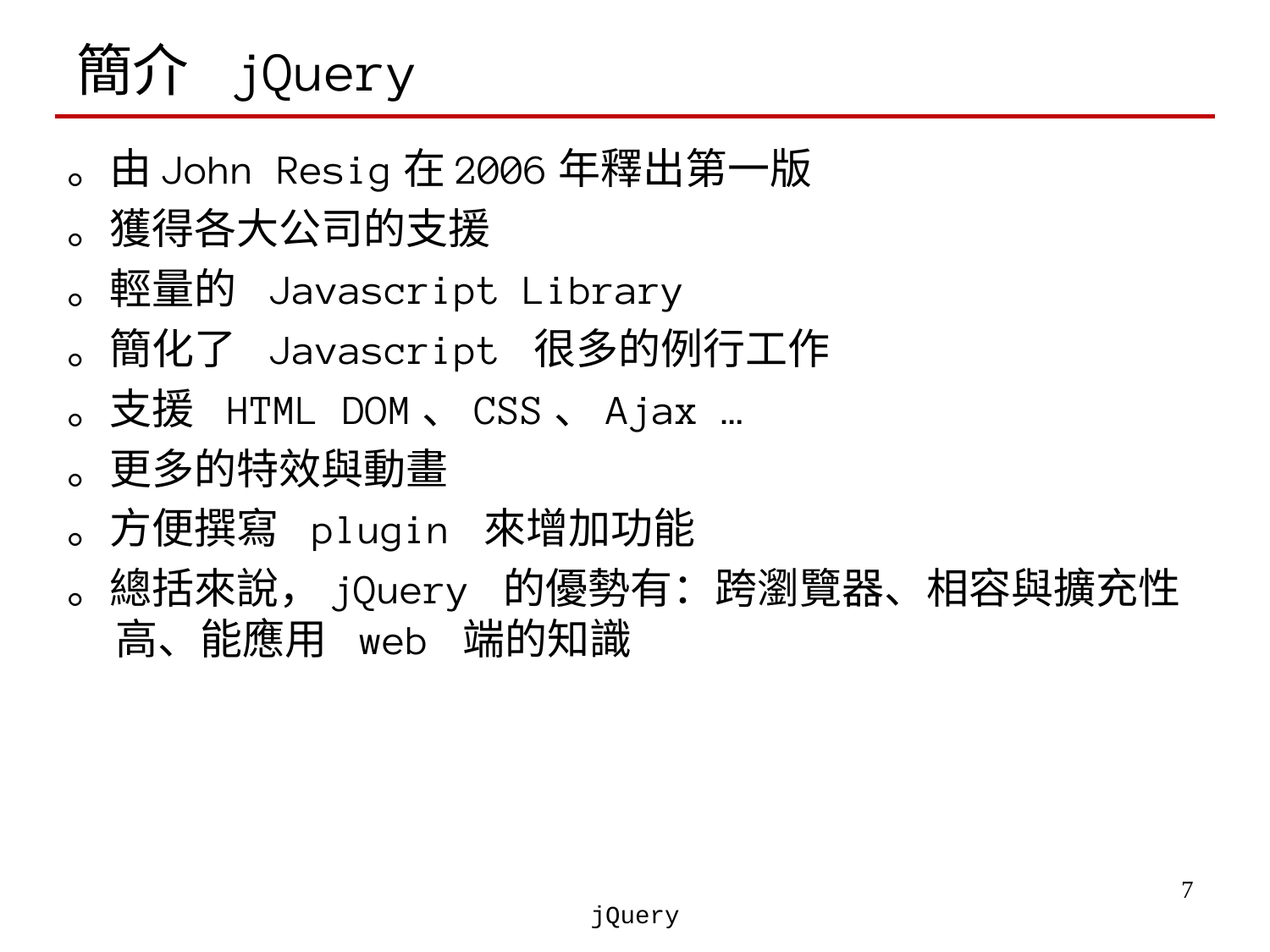

# 簡介 jQuery
。由John Resig在2006年釋出第一版
。獲得各大公司的支援
。輕量的 Javascript Library
。簡化了 Javascript 很多的例行工作
。支援 HTML DOM、CSS、Ajax …
。更多的特效與動畫
。方便撰寫 plugin 來增加功能
。總括來說，jQuery 的優勢有：跨瀏覽器、相容與擴充性高、能應用 web 端的知識
7
jQuery